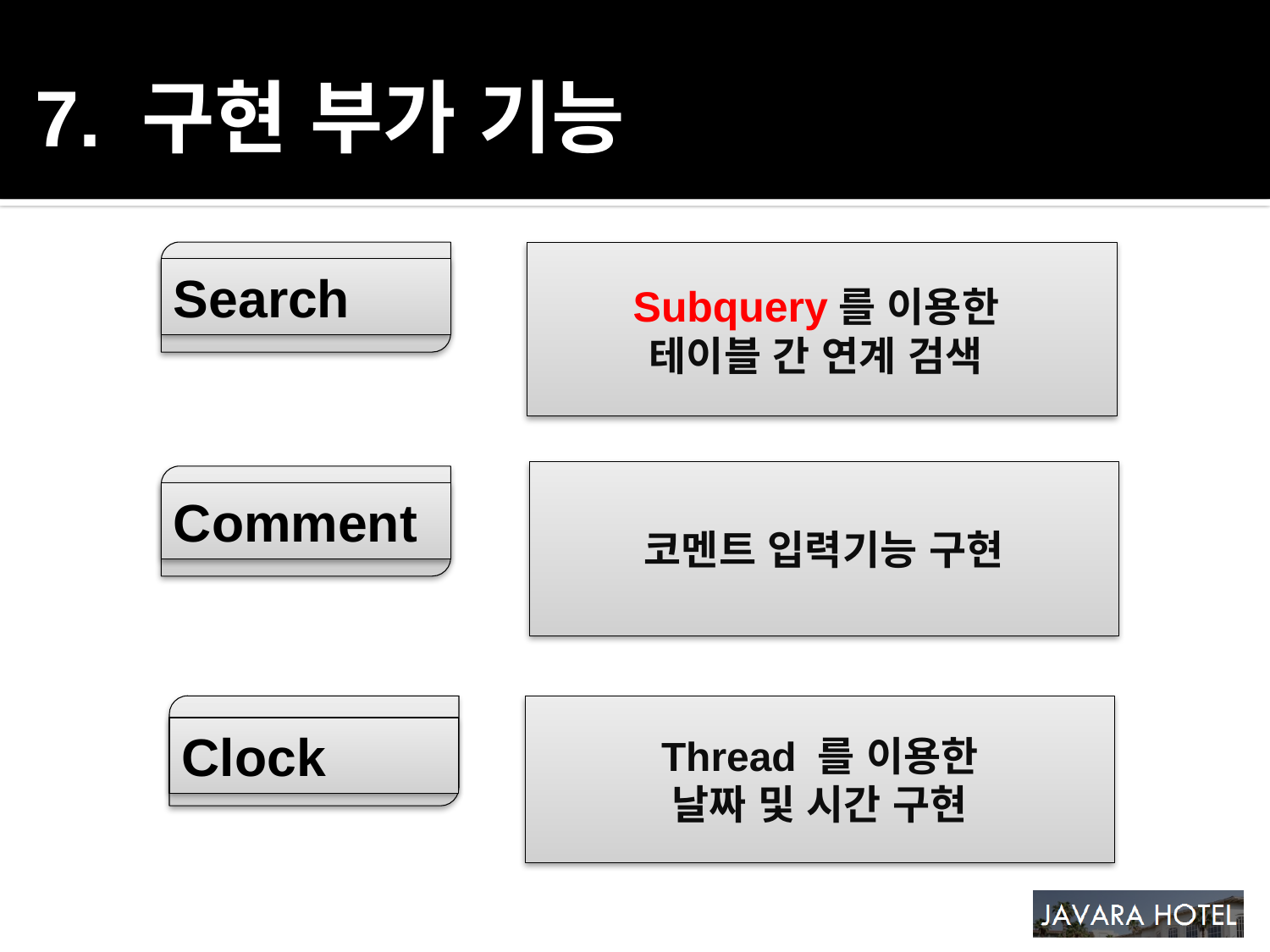

# 7. 구현 부가 기능
Subquery를 이용한
테이블 간 연계 검색

Search
코멘트 입력기능 구현

Comment

Clock
Thread 를 이용한
날짜 및 시간 구현